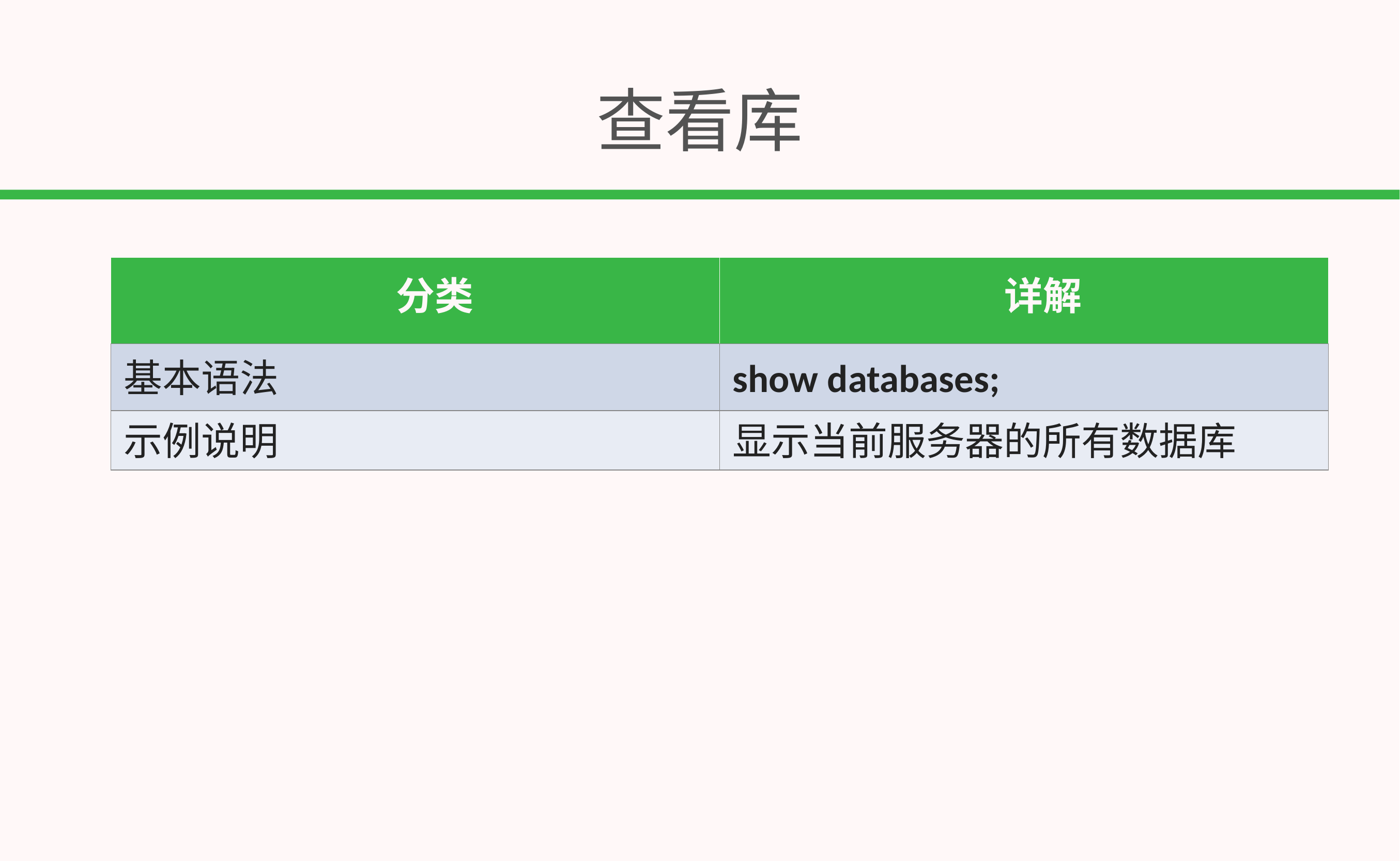

# 查看库
| 分类 | 详解 |
| --- | --- |
| 基本语法 | show databases; |
| 示例说明 | 显示当前服务器的所有数据库 |